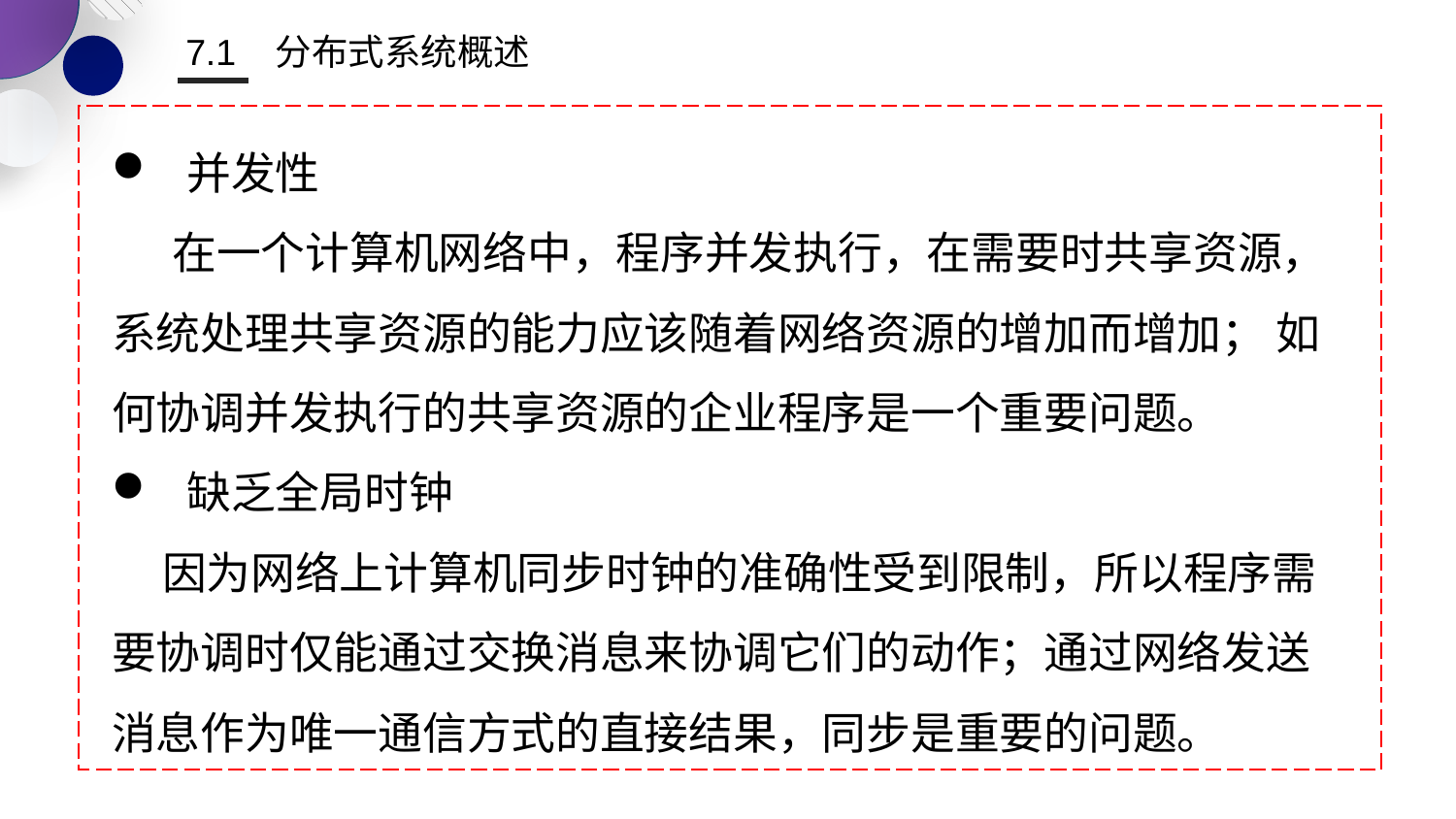

7.1   分布式系统概述

  并发性
     在一个计算机网络中，程序并发执行，在需要时共享资源，系统处理共享资源的能力应该随着网络资源的增加而增加； 如何协调并发执行的共享资源的企业程序是一个重要问题。
  缺乏全局时钟
    因为网络上计算机同步时钟的准确性受到限制，所以程序需要协调时仅能通过交换消息来协调它们的动作；通过网络发送消息作为唯一通信方式的直接结果，同步是重要的问题。